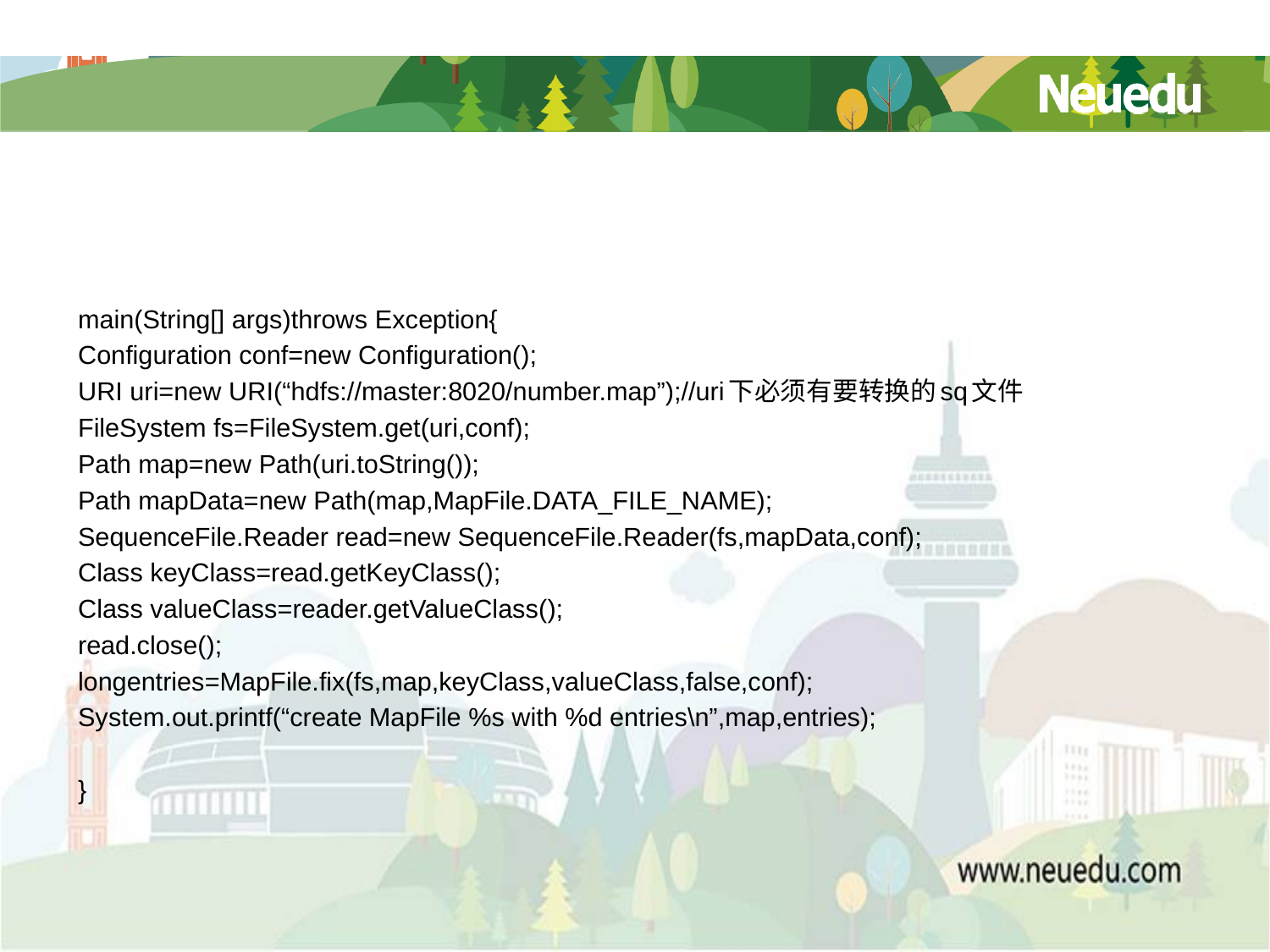

#
main(String[] args)throws Exception{
Configuration conf=new Configuration();
URI uri=new URI(“hdfs://master:8020/number.map”);//uri下必须有要转换的sq文件
FileSystem fs=FileSystem.get(uri,conf);
Path map=new Path(uri.toString());
Path mapData=new Path(map,MapFile.DATA_FILE_NAME);
SequenceFile.Reader read=new SequenceFile.Reader(fs,mapData,conf);
Class keyClass=read.getKeyClass();
Class valueClass=reader.getValueClass();
read.close();
longentries=MapFile.fix(fs,map,keyClass,valueClass,false,conf);
System.out.printf(“create MapFile %s with %d entries\n”,map,entries);

}